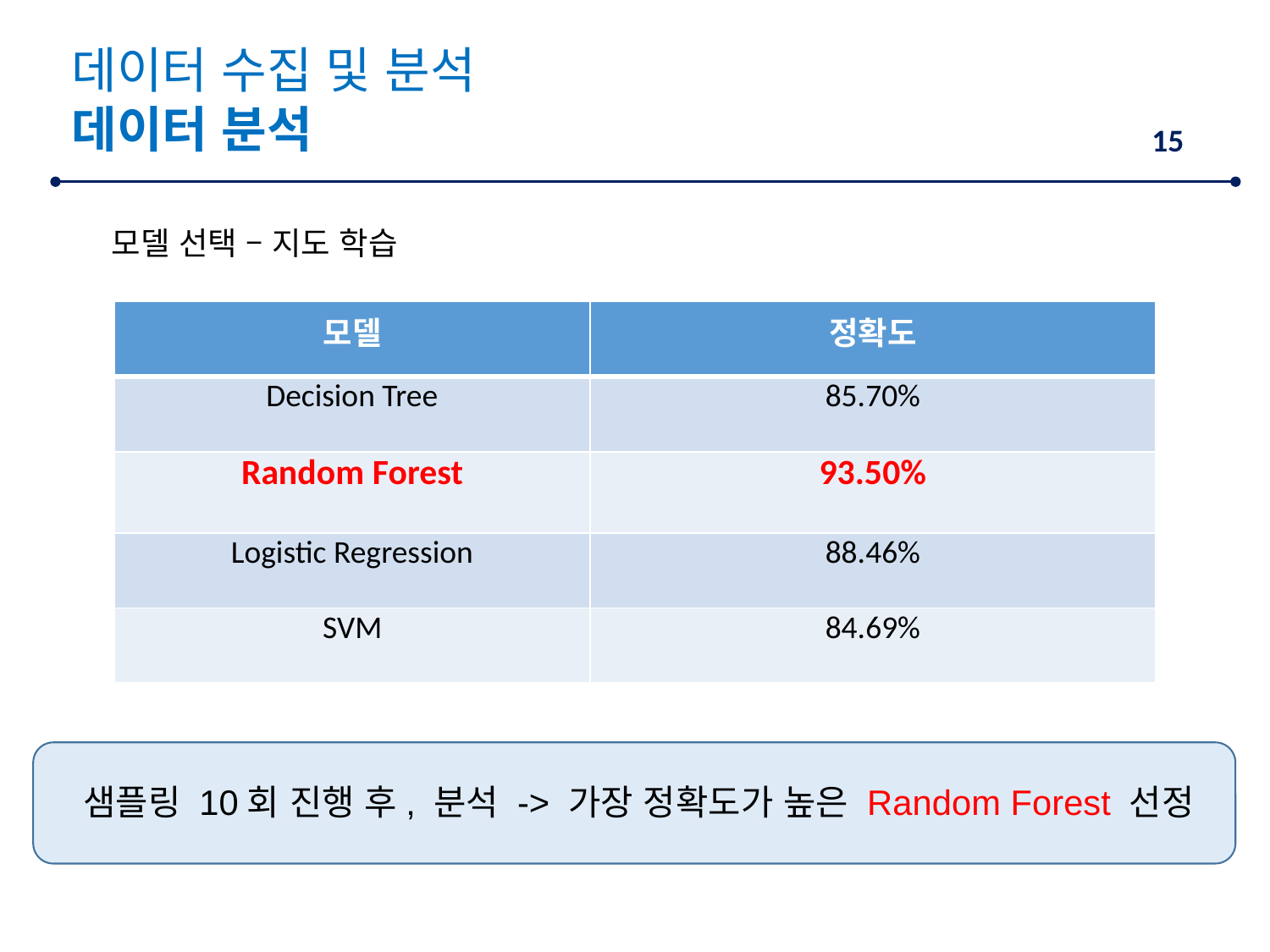

데이터 수집 및 분석
데이터 분석
15
모델 선택 – 지도 학습
| 모델 | 정확도 |
| --- | --- |
| Decision Tree | 85.70% |
| Random Forest | 93.50% |
| Logistic Regression | 88.46% |
| SVM | 84.69% |

샘플링 10회 진행 후, 분석 -> 가장 정확도가 높은 Random Forest 선정